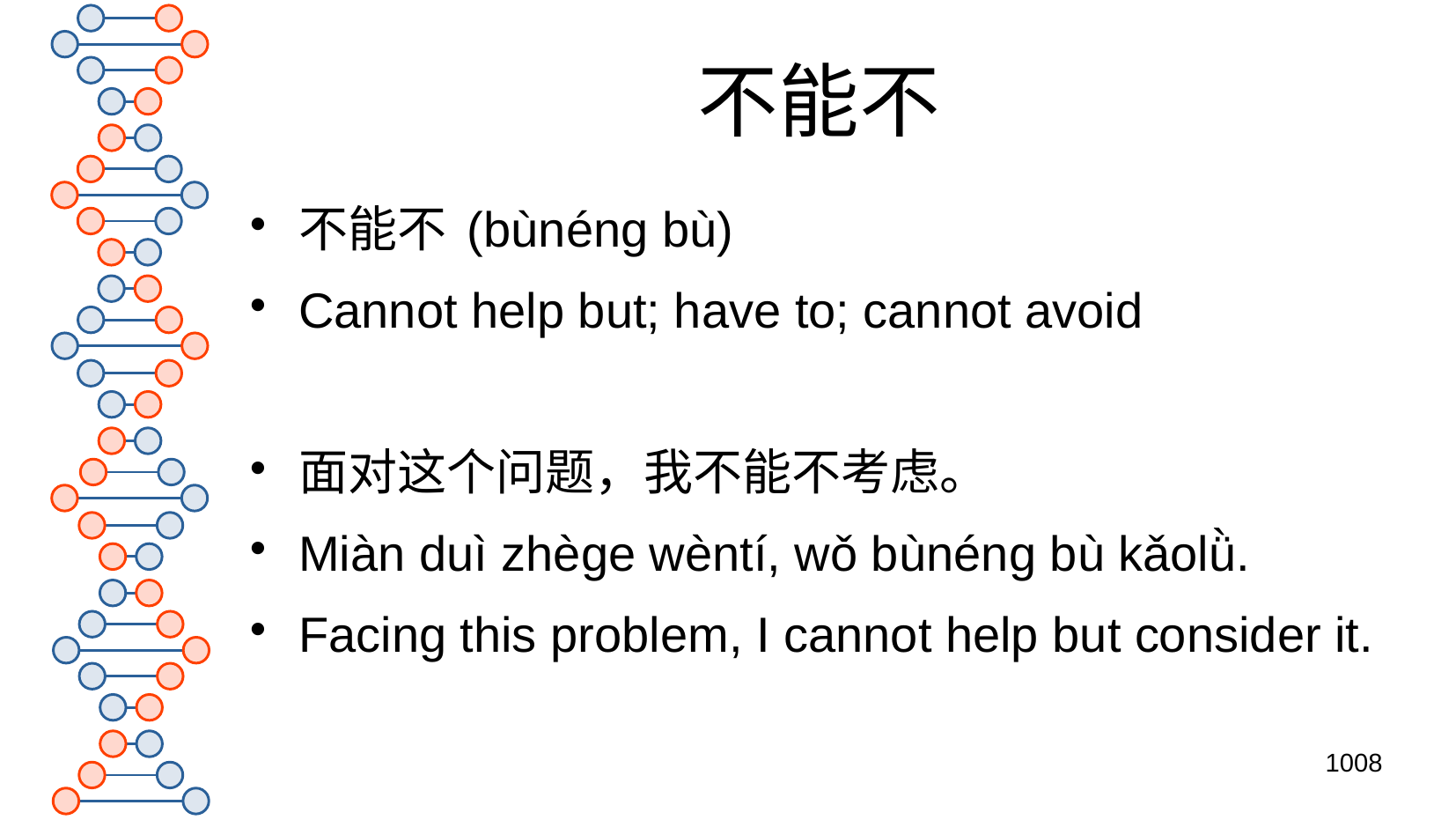

# 不能不
不能不 (bùnéng bù)
Cannot help but; have to; cannot avoid

面对这个问题，我不能不考虑。
Miàn duì zhège wèntí, wǒ bùnéng bù kǎolǜ.
Facing this problem, I cannot help but consider it.

1008